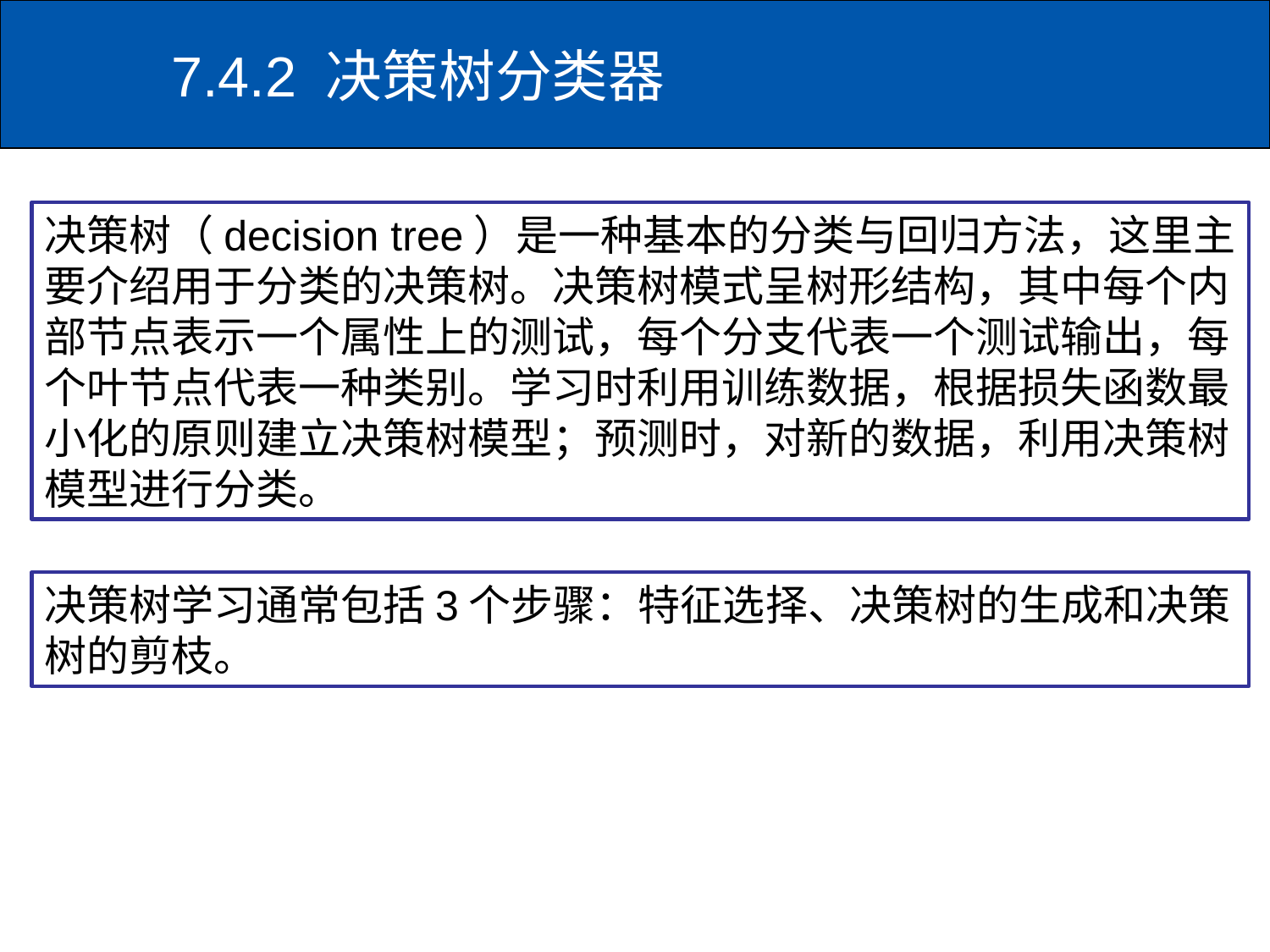

# 7.4.2 决策树分类器
决策树（decision tree）是一种基本的分类与回归方法，这里主要介绍用于分类的决策树。决策树模式呈树形结构，其中每个内部节点表示一个属性上的测试，每个分支代表一个测试输出，每个叶节点代表一种类别。学习时利用训练数据，根据损失函数最小化的原则建立决策树模型；预测时，对新的数据，利用决策树模型进行分类。
决策树学习通常包括3个步骤：特征选择、决策树的生成和决策树的剪枝。